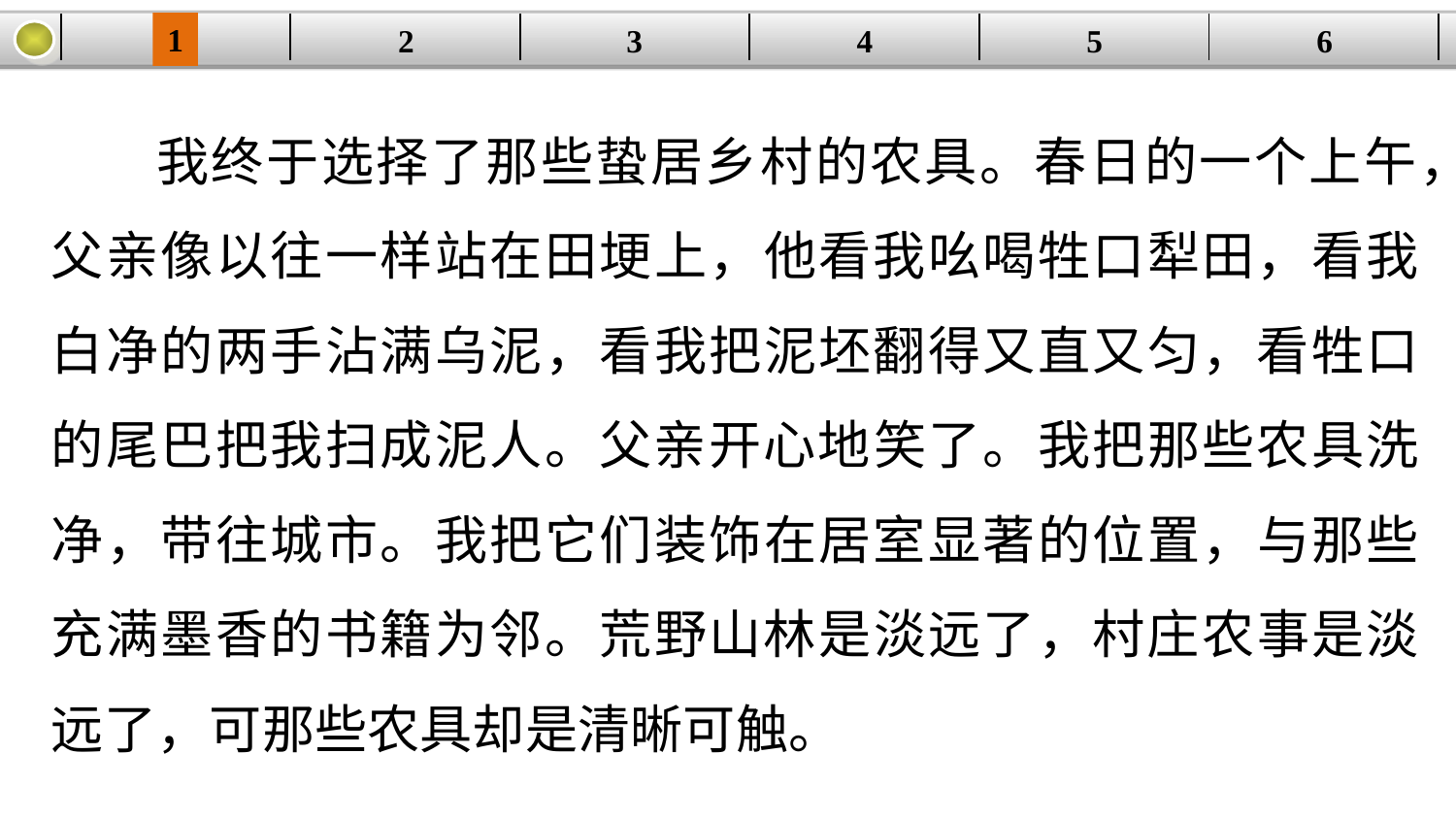

1
2
3
4
|  |  |  |  |  |  |
| --- | --- | --- | --- | --- | --- |
5
6

我终于选择了那些蛰居乡村的农具。春日的一个上午，父亲像以往一样站在田埂上，他看我吆喝牲口犁田，看我白净的两手沾满乌泥，看我把泥坯翻得又直又匀，看牲口的尾巴把我扫成泥人。父亲开心地笑了。我把那些农具洗净，带往城市。我把它们装饰在居室显著的位置，与那些充满墨香的书籍为邻。荒野山林是淡远了，村庄农事是淡远了，可那些农具却是清晰可触。